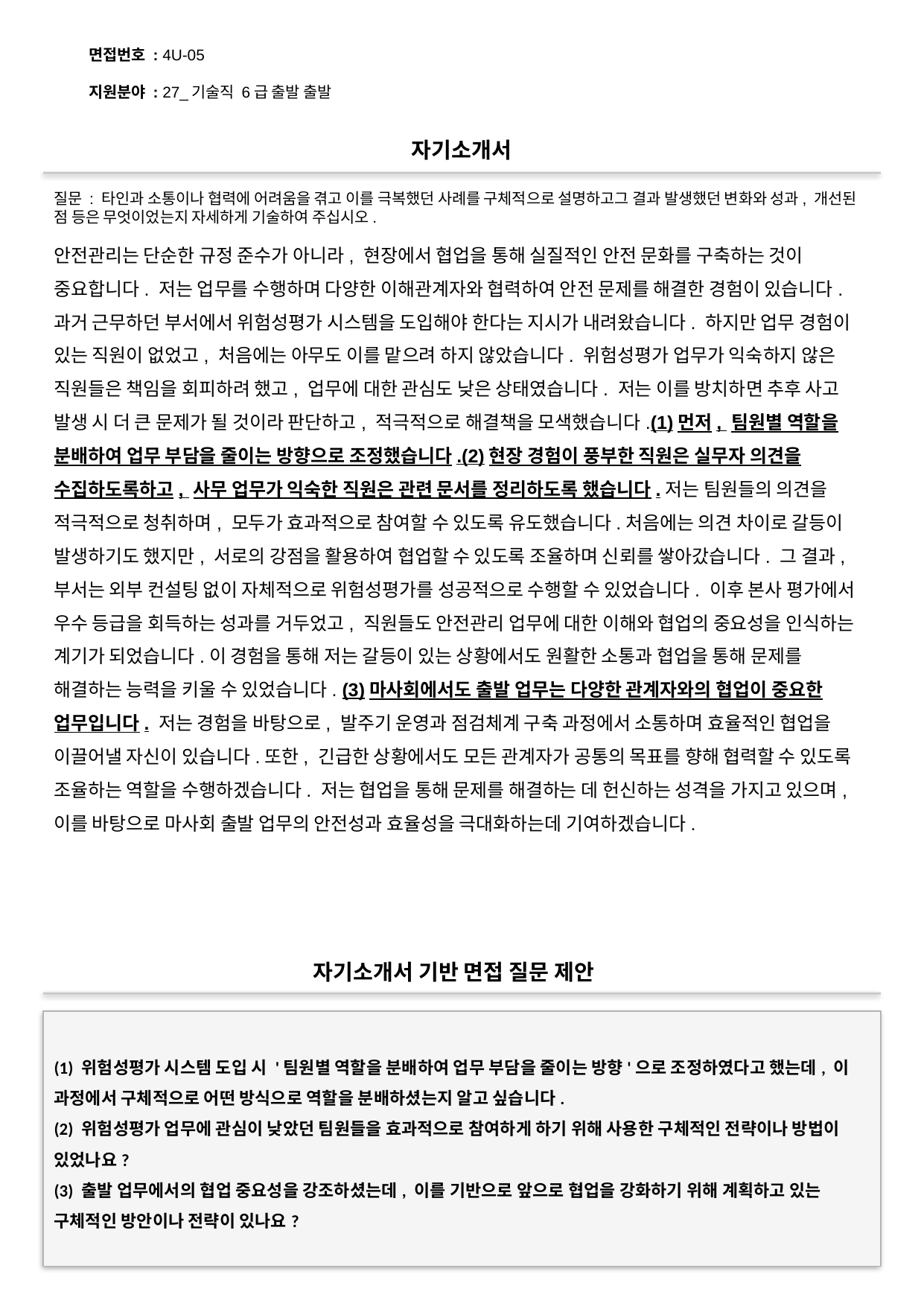

면접번호 : 4U-05

지원분야 : 27_기술직 6급 출발 출발
#

자기소개서

질문 : 타인과 소통이나 협력에 어려움을 겪고 이를 극복했던 사례를 구체적으로 설명하고그 결과 발생했던 변화와 성과, 개선된 점 등은 무엇이었는지 자세하게 기술하여 주십시오.

안전관리는 단순한 규정 준수가 아니라, 현장에서 협업을 통해 실질적인 안전 문화를 구축하는 것이 중요합니다. 저는 업무를 수행하며 다양한 이해관계자와 협력하여 안전 문제를 해결한 경험이 있습니다.과거 근무하던 부서에서 위험성평가 시스템을 도입해야 한다는 지시가 내려왔습니다. 하지만 업무 경험이 있는 직원이 없었고, 처음에는 아무도 이를 맡으려 하지 않았습니다. 위험성평가 업무가 익숙하지 않은 직원들은 책임을 회피하려 했고, 업무에 대한 관심도 낮은 상태였습니다. 저는 이를 방치하면 추후 사고 발생 시 더 큰 문제가 될 것이라 판단하고, 적극적으로 해결책을 모색했습니다.(1)먼저, 팀원별 역할을 분배하여 업무 부담을 줄이는 방향으로 조정했습니다.(2)현장 경험이 풍부한 직원은 실무자 의견을 수집하도록하고, 사무 업무가 익숙한 직원은 관련 문서를 정리하도록 했습니다.저는 팀원들의 의견을 적극적으로 청취하며, 모두가 효과적으로 참여할 수 있도록 유도했습니다.처음에는 의견 차이로 갈등이 발생하기도 했지만, 서로의 강점을 활용하여 협업할 수 있도록 조율하며 신뢰를 쌓아갔습니다. 그 결과, 부서는 외부 컨설팅 없이 자체적으로 위험성평가를 성공적으로 수행할 수 있었습니다. 이후 본사 평가에서 우수 등급을 회득하는 성과를 거두었고, 직원들도 안전관리 업무에 대한 이해와 협업의 중요성을 인식하는 계기가 되었습니다.이 경험을 통해 저는 갈등이 있는 상황에서도 원활한 소통과 협업을 통해 문제를 해결하는 능력을 키울 수 있었습니다. (3)마사회에서도 출발 업무는 다양한 관계자와의 협업이 중요한 업무입니다. 저는 경험을 바탕으로, 발주기 운영과 점검체계 구축 과정에서 소통하며 효율적인 협업을 이끌어낼 자신이 있습니다.또한, 긴급한 상황에서도 모든 관계자가 공통의 목표를 향해 협력할 수 있도록 조율하는 역할을 수행하겠습니다. 저는 협업을 통해 문제를 해결하는 데 헌신하는 성격을 가지고 있으며, 이를 바탕으로 마사회 출발 업무의 안전성과 효율성을 극대화하는데 기여하겠습니다.

자기소개서 기반 면접 질문 제안

(1) 위험성평가 시스템 도입 시 '팀원별 역할을 분배하여 업무 부담을 줄이는 방향'으로 조정하였다고 했는데, 이 과정에서 구체적으로 어떤 방식으로 역할을 분배하셨는지 알고 싶습니다.
(2) 위험성평가 업무에 관심이 낮았던 팀원들을 효과적으로 참여하게 하기 위해 사용한 구체적인 전략이나 방법이 있었나요?
(3) 출발 업무에서의 협업 중요성을 강조하셨는데, 이를 기반으로 앞으로 협업을 강화하기 위해 계획하고 있는 구체적인 방안이나 전략이 있나요?